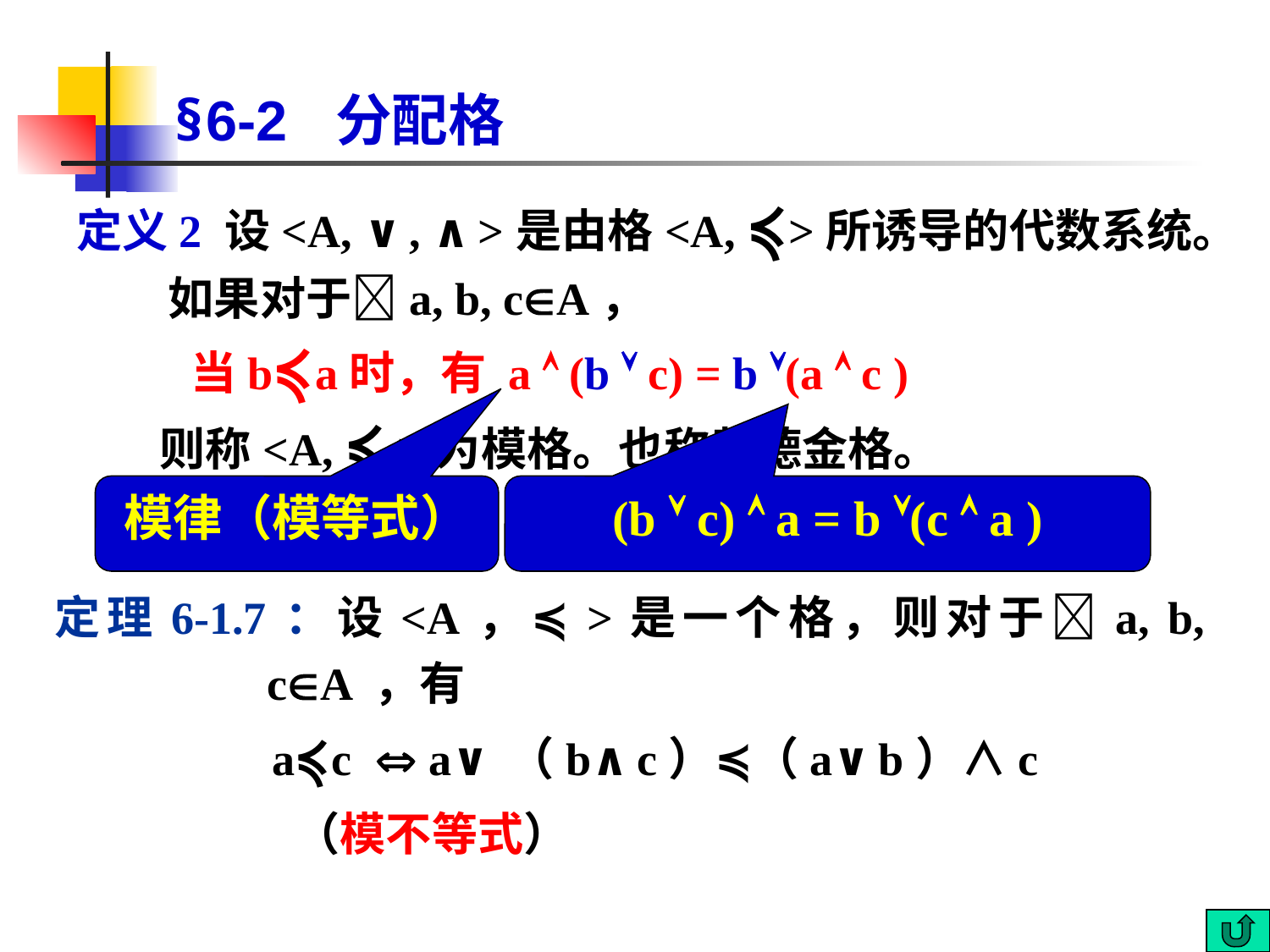

# §6-2 分配格
定义2 设<A, ∨, ∧>是由格<A, ≼>所诱导的代数系统。如果对于∀a, b, c∈A，
          当b≼a时，有 a ∧ (b ∨ c) = b ∨(a ∧ c )
       则称<A, ≼ >为模格。也称戴德金格。
模律（模等式）
(b ∨ c) ∧ a = b ∨(c ∧ a )
定理6-1.7：设<A，≼>是一个格，则对于∀a, b, c∈A ，有
                   a≼c  ⇔ a∨（b∧c）≼（a∨b）∧c
                      （模不等式）
10